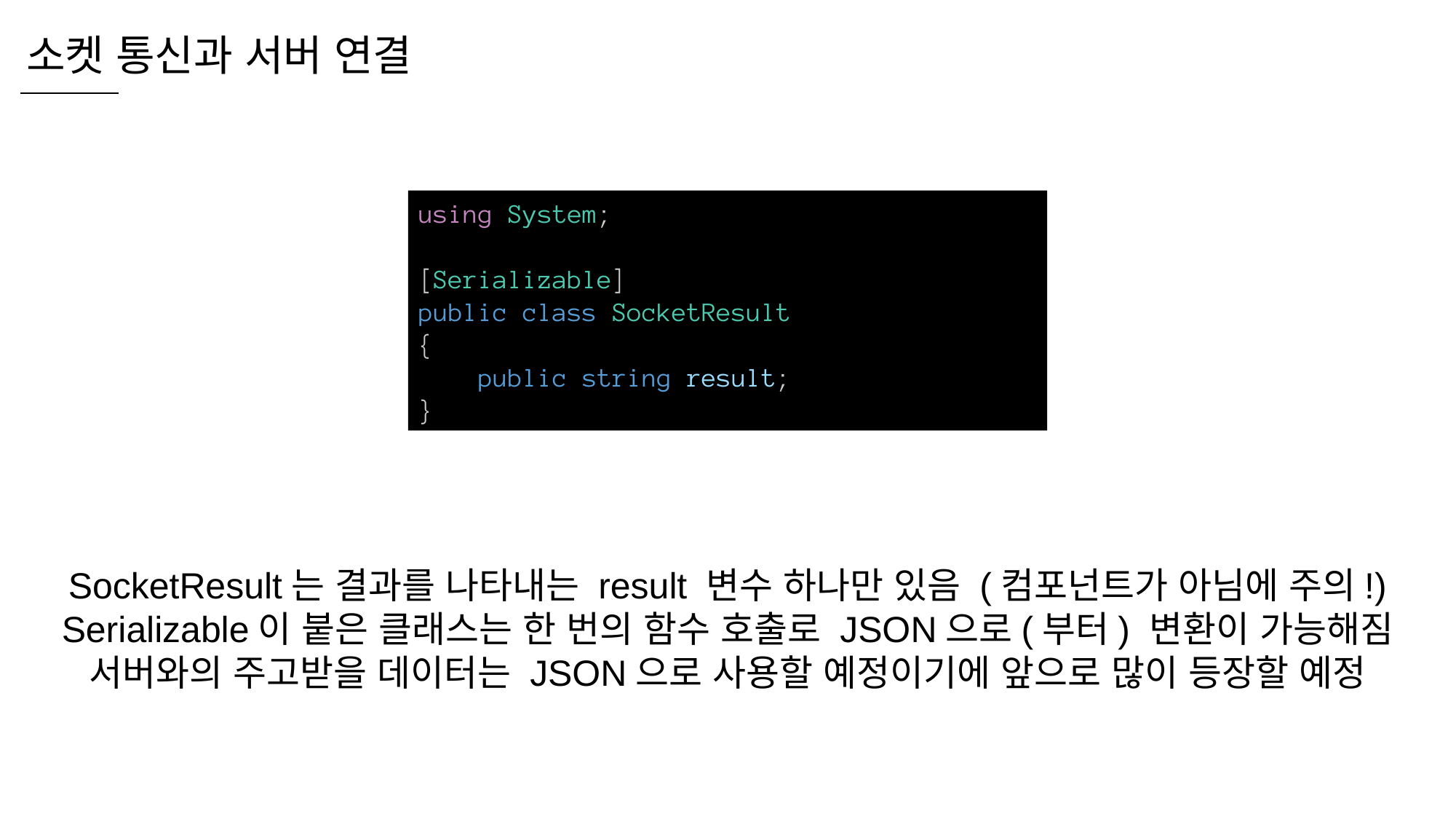

소켓 통신과 서버 연결
using System;
[Serializable]
public class SocketResult
{
    public string result;
}
SocketResult는 결과를 나타내는 result 변수 하나만 있음 (컴포넌트가 아님에 주의!)
Serializable이 붙은 클래스는 한 번의 함수 호출로 JSON으로(부터) 변환이 가능해짐
서버와의 주고받을 데이터는 JSON으로 사용할 예정이기에 앞으로 많이 등장할 예정